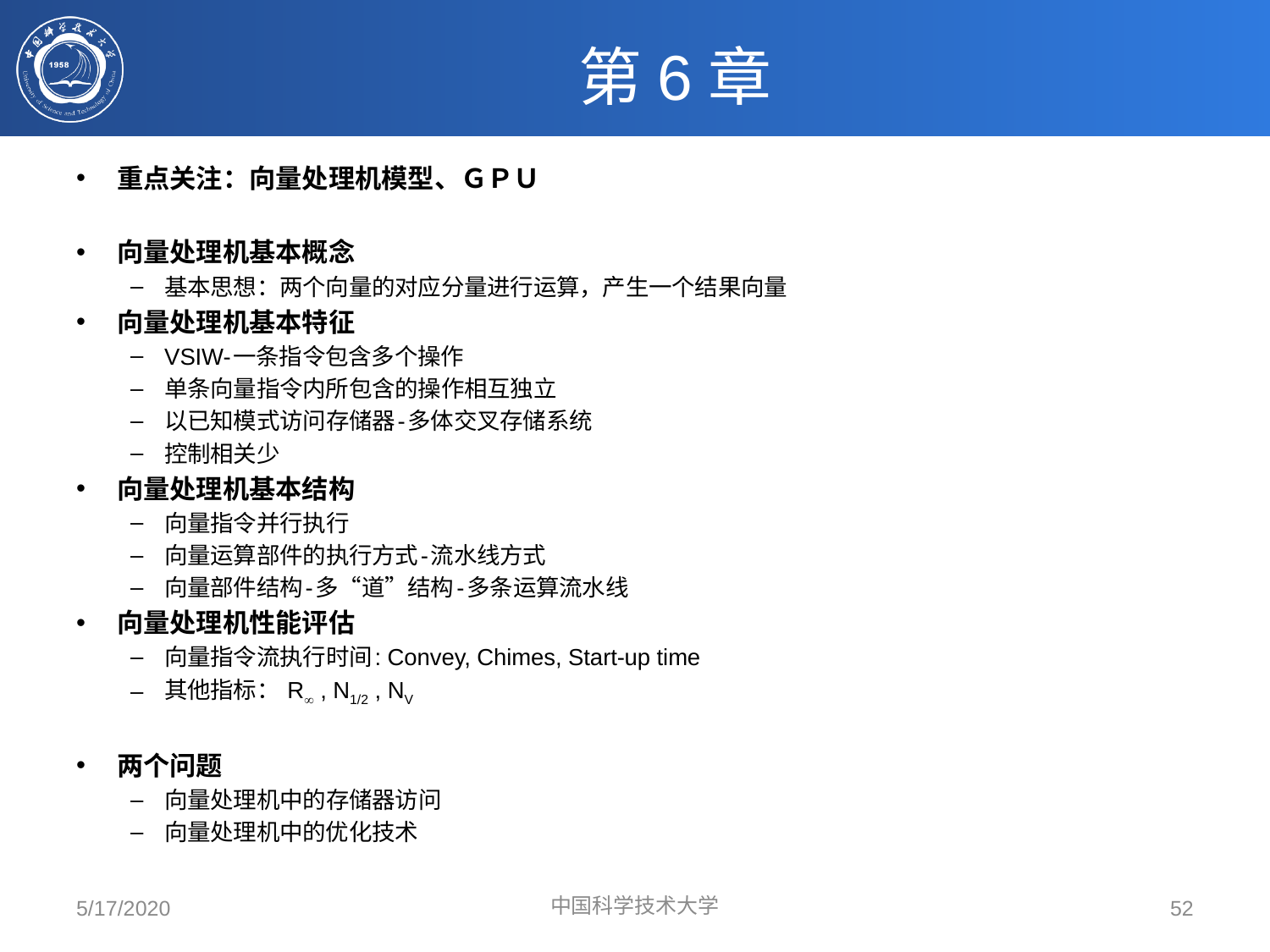

# 第6章
重点关注：向量处理机模型、ＧＰＵ

向量处理机基本概念
基本思想：两个向量的对应分量进行运算，产生一个结果向量
向量处理机基本特征
VSIW-一条指令包含多个操作
单条向量指令内所包含的操作相互独立
以已知模式访问存储器-多体交叉存储系统
控制相关少
向量处理机基本结构
向量指令并行执行
向量运算部件的执行方式-流水线方式
向量部件结构-多“道”结构-多条运算流水线
向量处理机性能评估
向量指令流执行时间: Convey, Chimes, Start-up time
其他指标： R∞ , N1/2 , NV

两个问题
向量处理机中的存储器访问
向量处理机中的优化技术

5/17/2020
中国科学技术大学
52